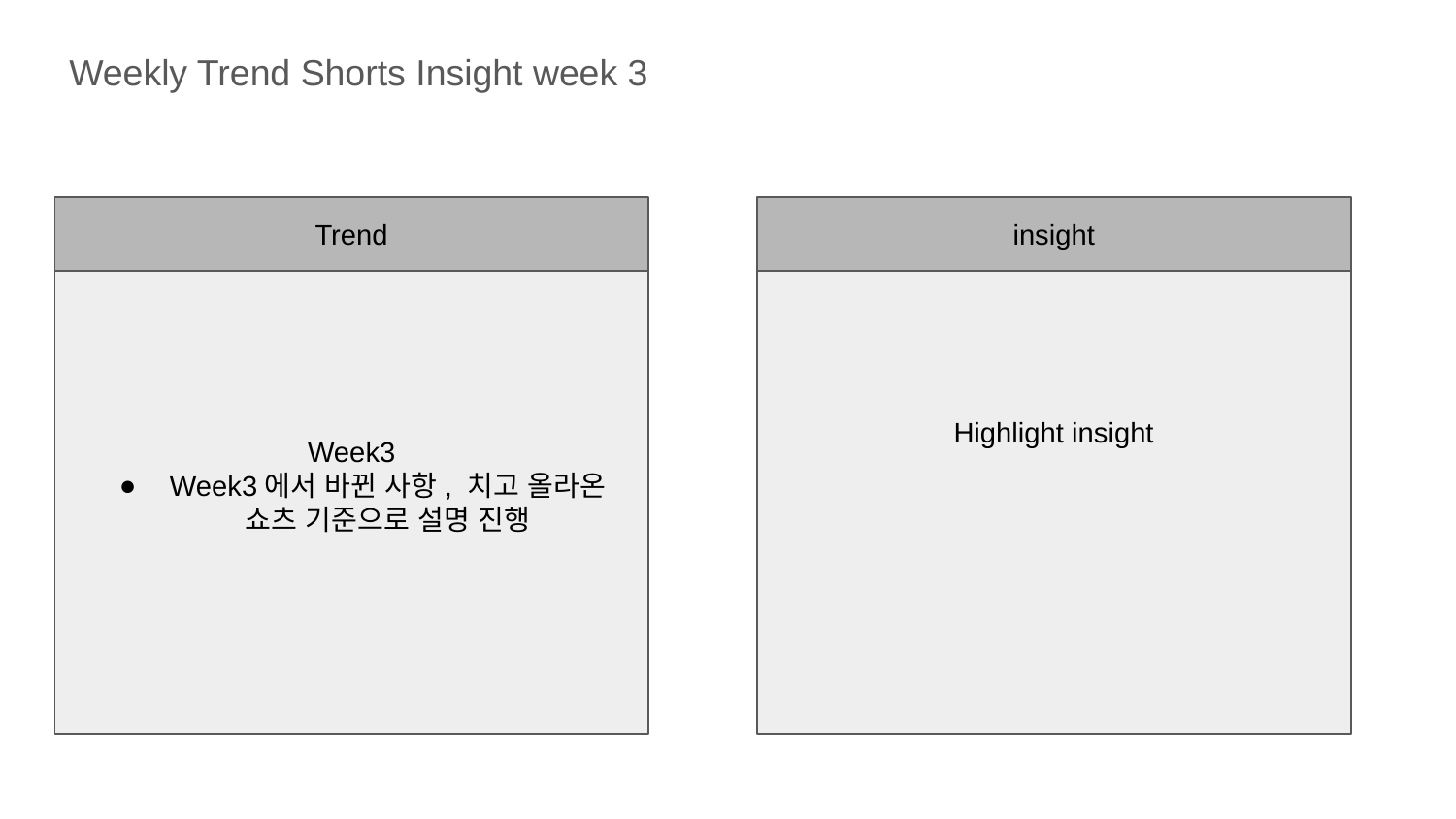

Weekly Trend Shorts Insight week 3
Highlight insight

Trend
insight

Week3
Week3에서 바뀐 사항, 치고 올라온 쇼츠 기준으로 설명 진행